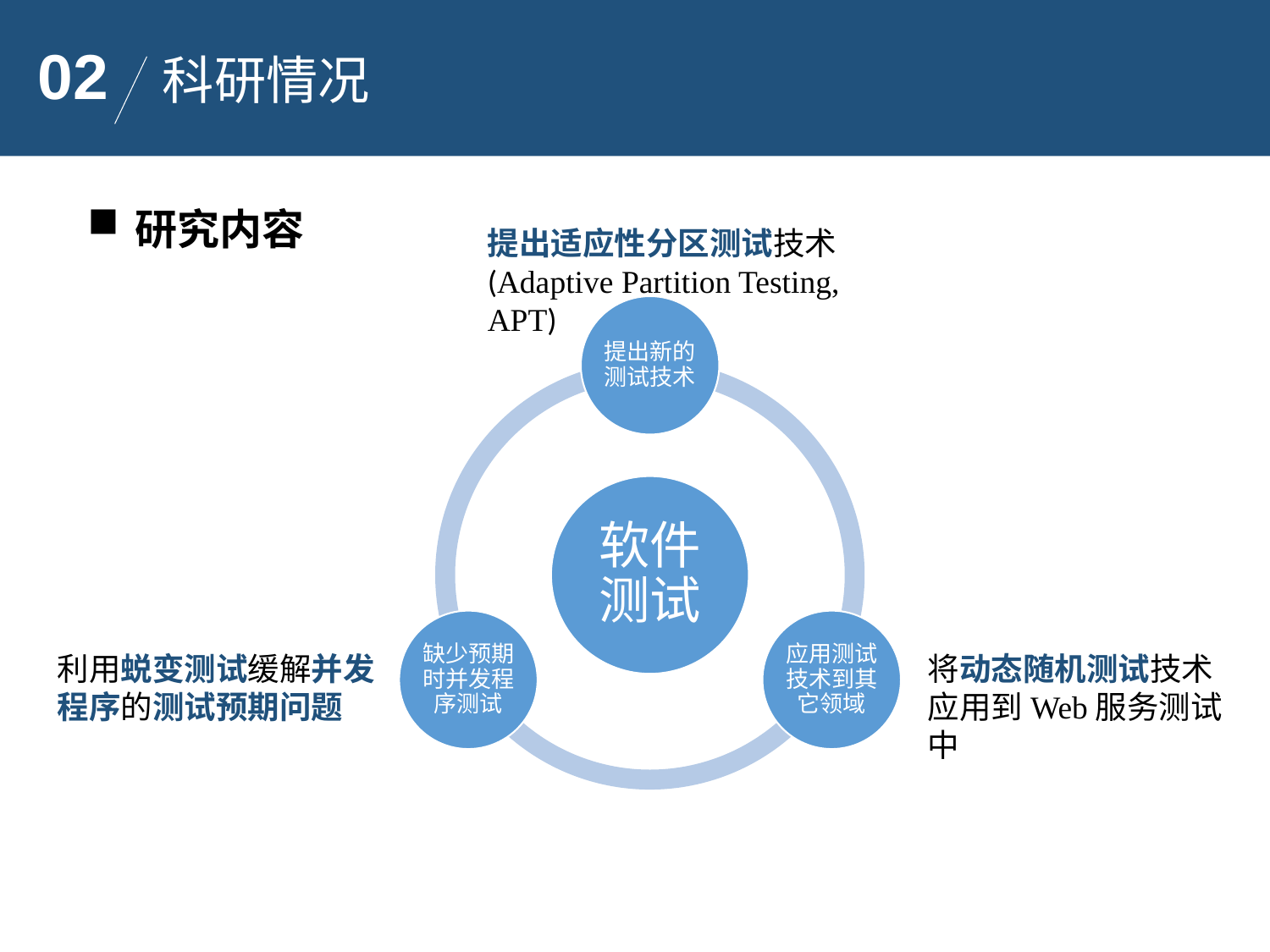

02
科研情况
研究内容
提出适应性分区测试技术
(Adaptive Partition Testing, APT)
软件测试
提出新的测试技术
应用测试技术到其它领域
缺少预期时并发程序测试
测试预期
利用蜕变测试缓解并发程序的测试预期问题
将动态随机测试技术应用到Web服务测试中